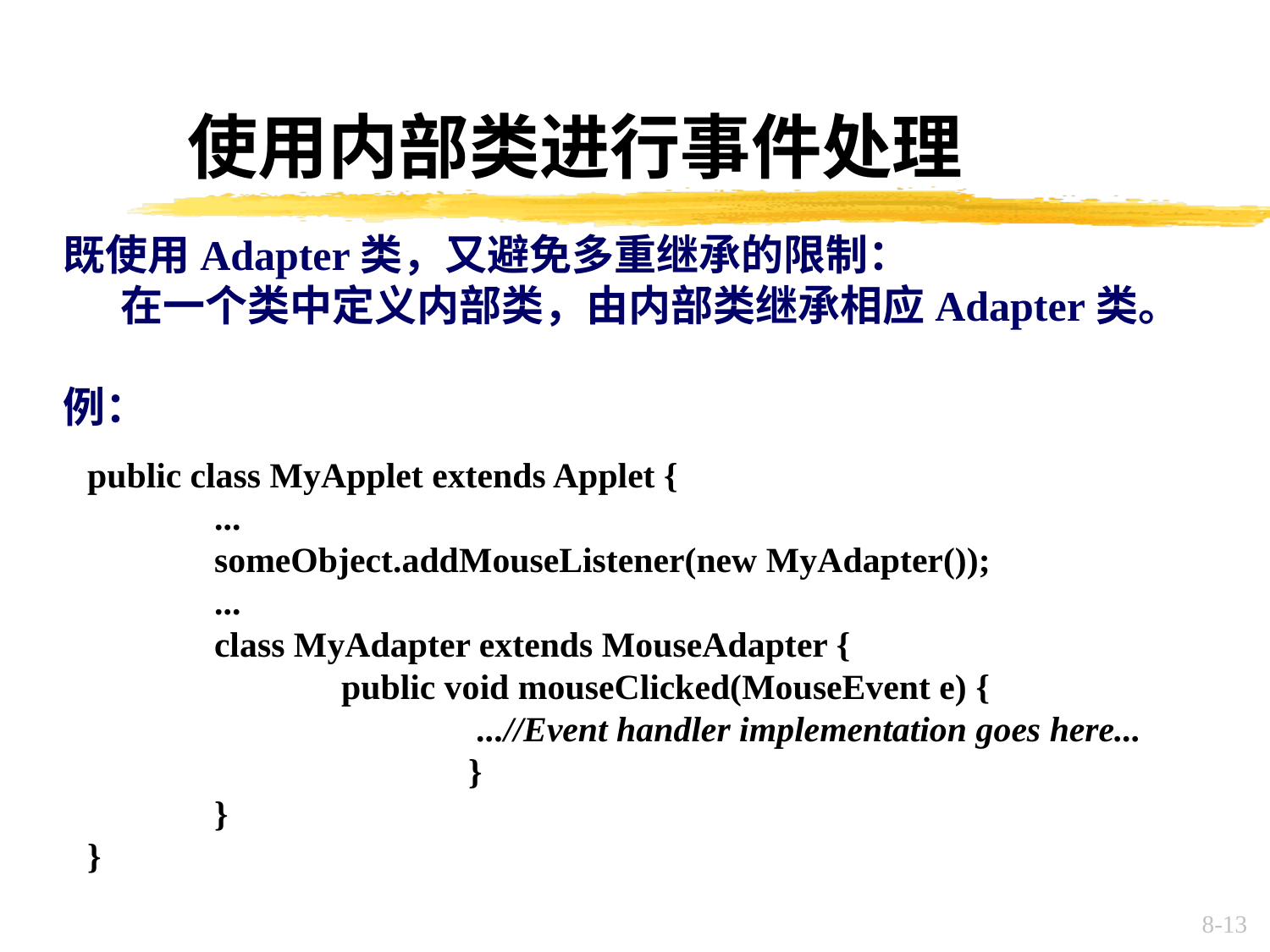

使用内部类进行事件处理

既使用Adapter类，又避免多重继承的限制：
     在一个类中定义内部类，由内部类继承相应Adapter类。

例：
public class MyApplet extends Applet {
	...
	someObject.addMouseListener(new MyAdapter());
	...
	class MyAdapter extends MouseAdapter {
		public void mouseClicked(MouseEvent e) {
			 ...//Event handler implementation goes here...
			}
	}
}
45
8-13